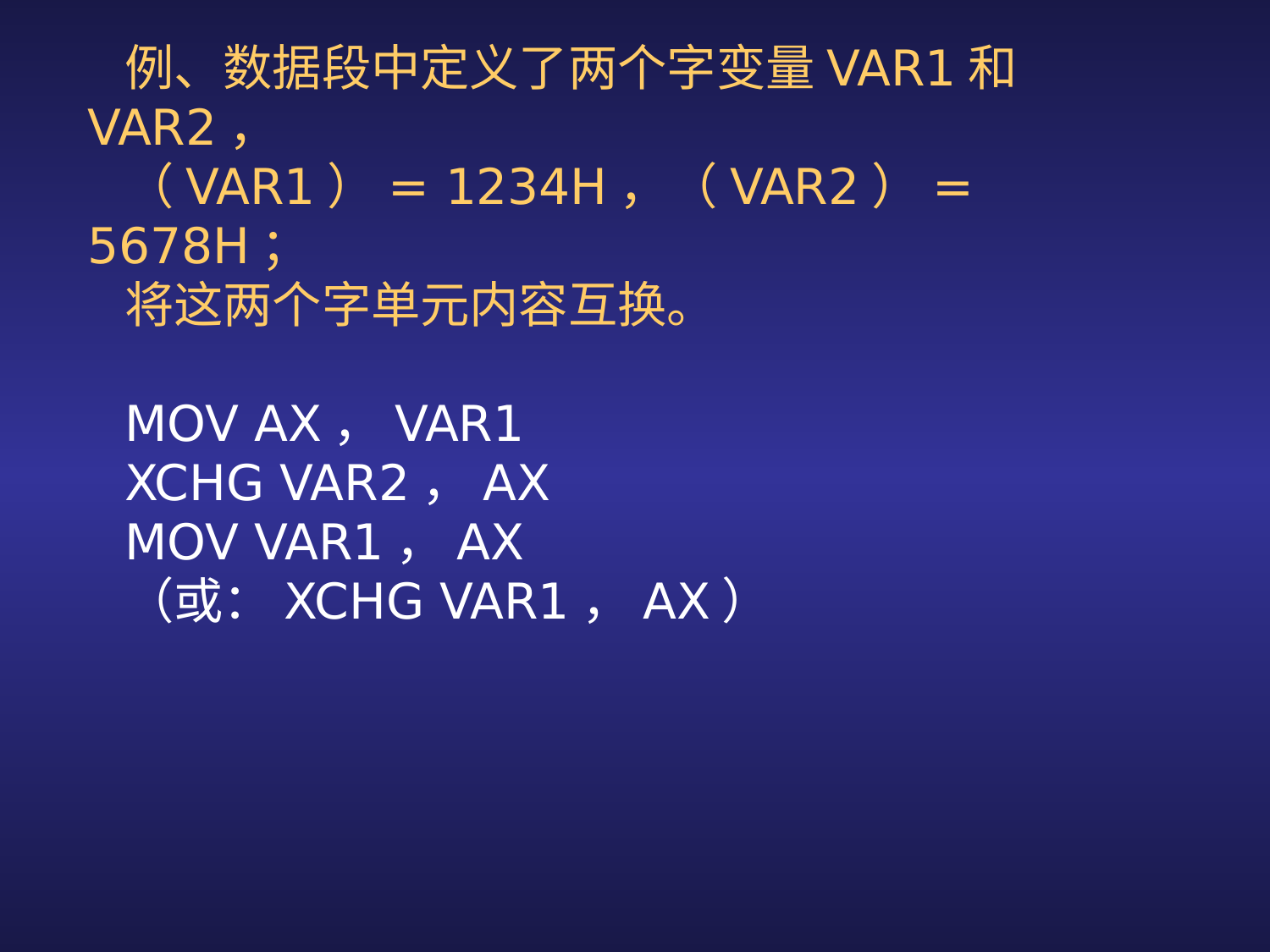

例、数据段中定义了两个字变量VAR1和VAR2，
（VAR1）= 1234H，（VAR2）= 5678H；
将这两个字单元内容互换。

MOV AX，VAR1
XCHG VAR2，AX
MOV VAR1，AX
（或：XCHG VAR1，AX）